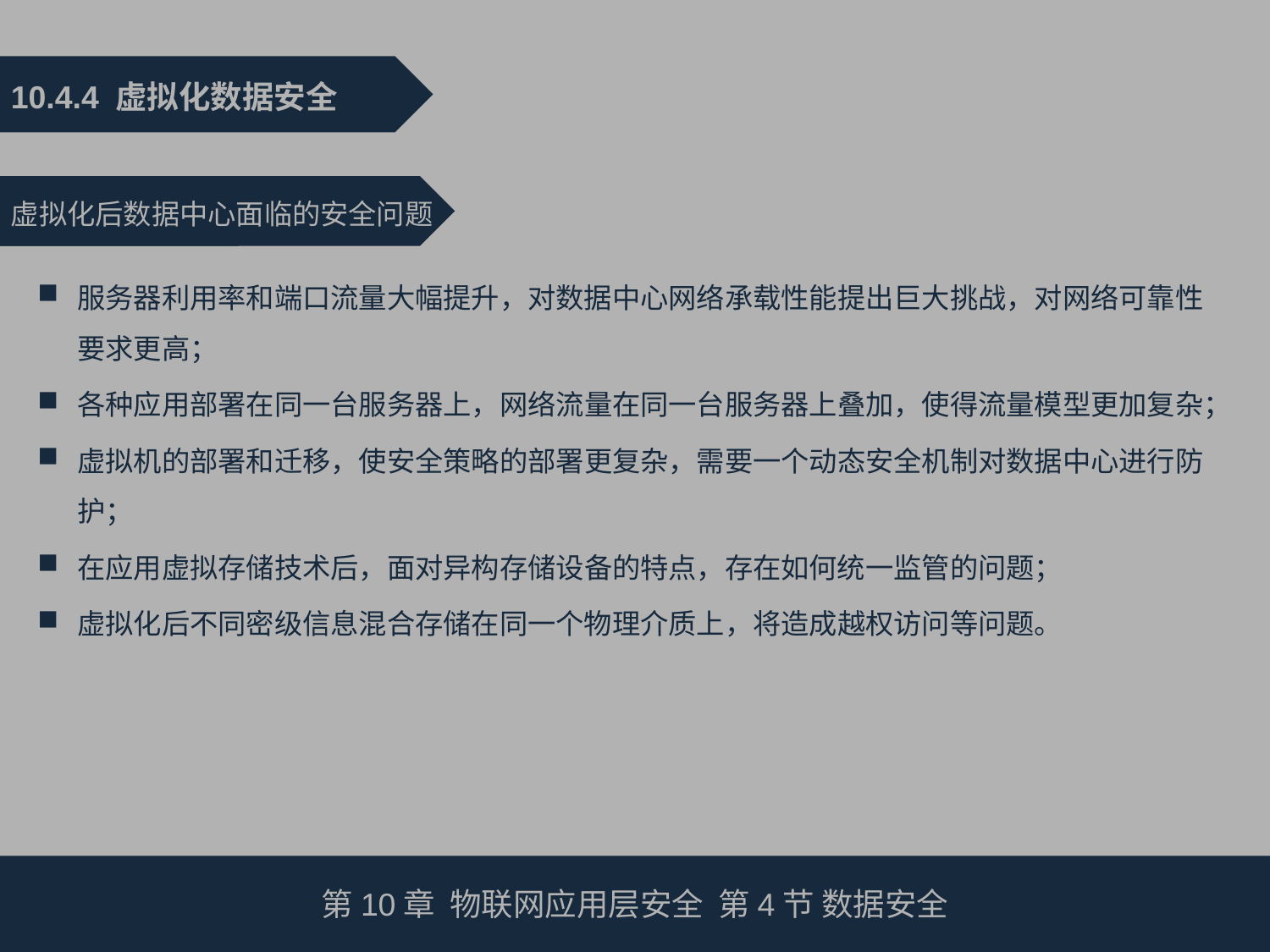

10.4.4 虚拟化数据安全

虚拟化后数据中心面临的安全问题
服务器利用率和端口流量大幅提升，对数据中心网络承载性能提出巨大挑战，对网络可靠性要求更高；
各种应用部署在同一台服务器上，网络流量在同一台服务器上叠加，使得流量模型更加复杂；
虚拟机的部署和迁移，使安全策略的部署更复杂，需要一个动态安全机制对数据中心进行防护；
在应用虚拟存储技术后，面对异构存储设备的特点，存在如何统一监管的问题；
虚拟化后不同密级信息混合存储在同一个物理介质上，将造成越权访问等问题。